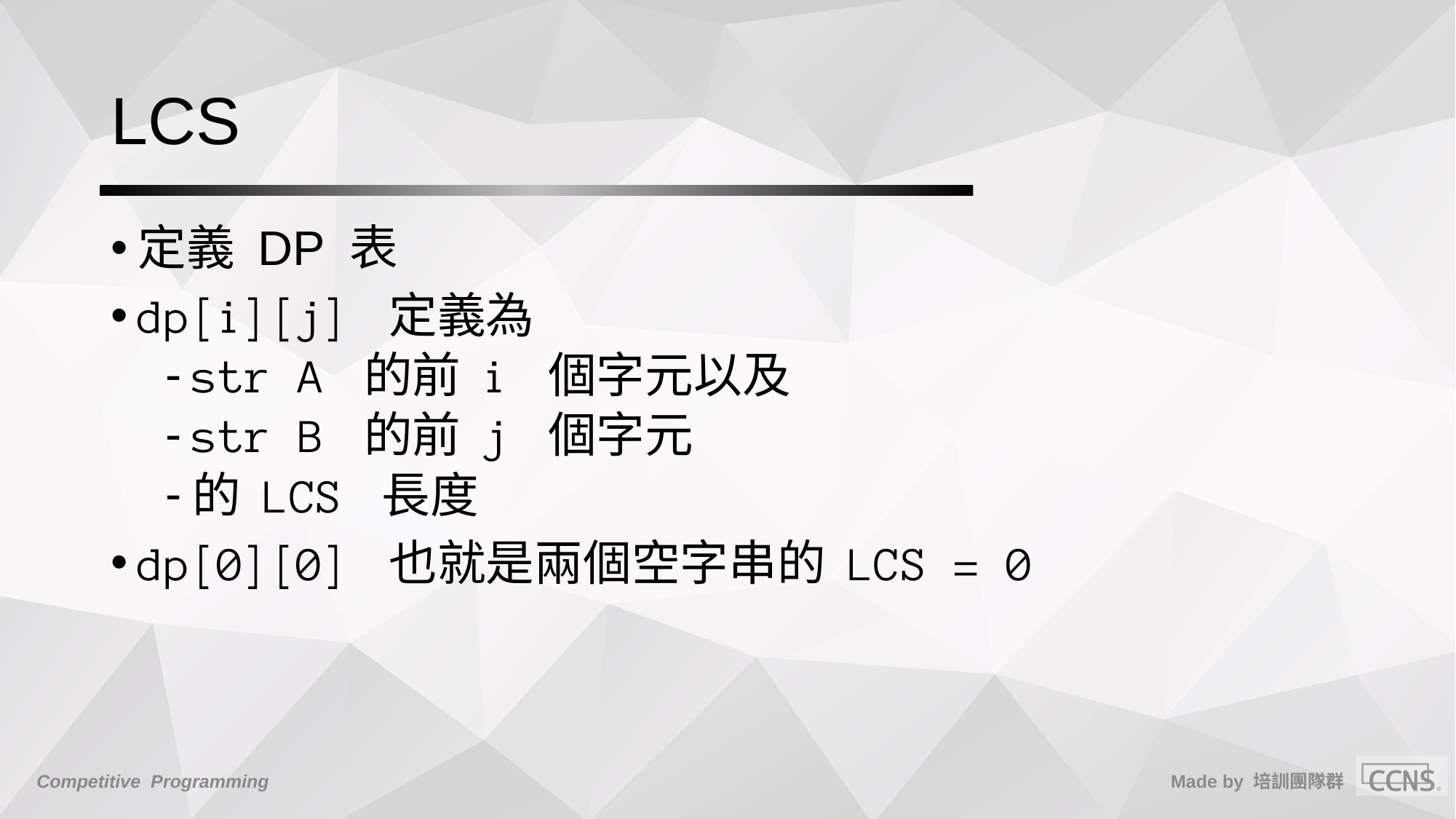

# LCS
定義 DP 表
dp[i][j] 定義為
str A 的前 i 個字元以及
str B 的前 j 個字元
的 LCS 長度
dp[0][0] 也就是兩個空字串的 LCS = 0